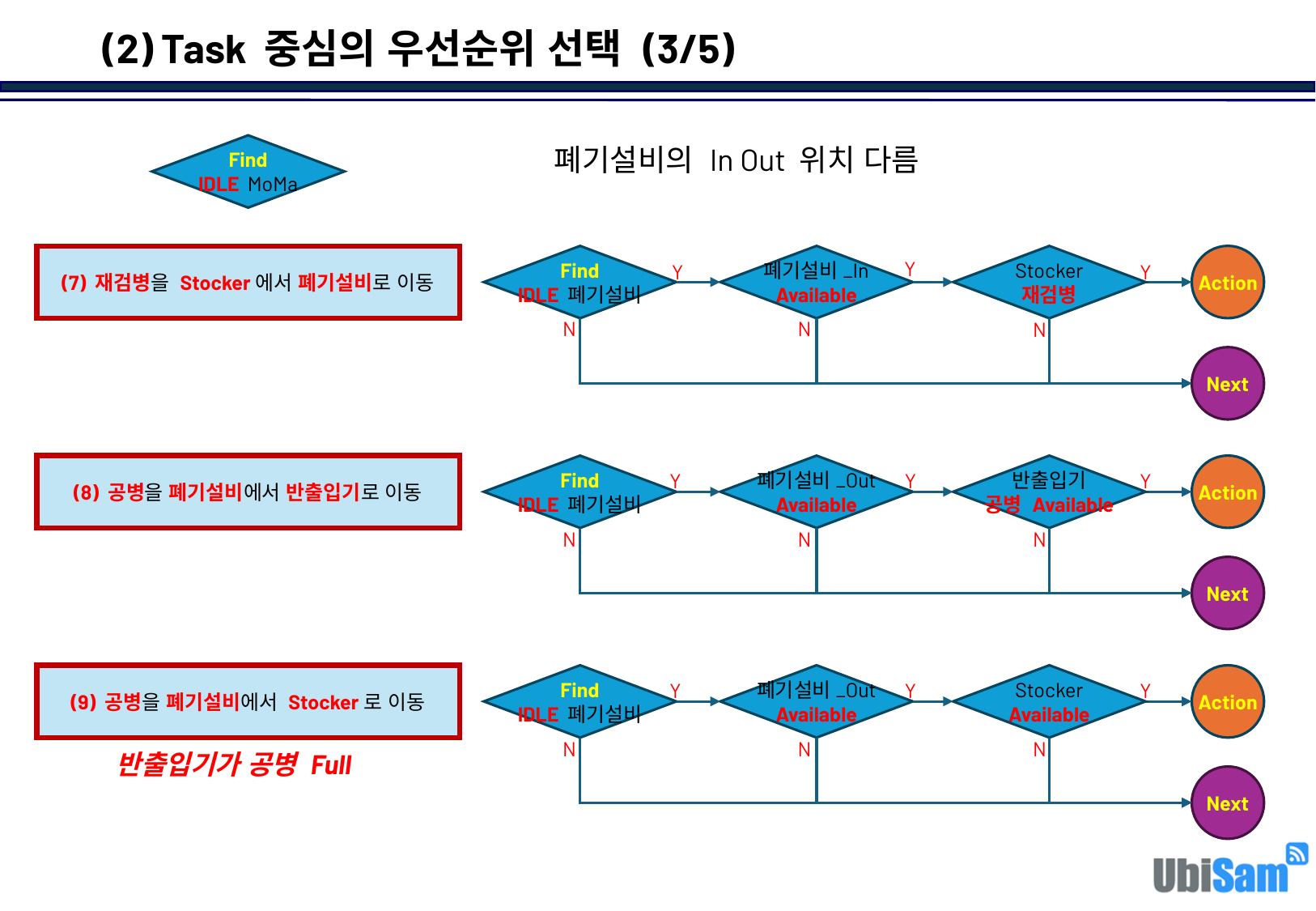

# (2) Task 중심의 우선순위 선택 (3/5)
Find
IDLE  MoMa
폐기설비의 In Out 위치 다름
Action
(7) 재검병을 Stocker에서 폐기설비로 이동
Find
IDLE 폐기설비
폐기설비_In
Available
Stocker
재검병
Y
Y
Y
N
N
N
Next
Action
(8) 공병을 폐기설비에서 반출입기로 이동
Find
IDLE 폐기설비
폐기설비_Out
Available
반출입기
공병 Available
Y
Y
Y
N
N
N
Next
(9) 공병을 폐기설비에서 Stocker로 이동
Action
Find
IDLE 폐기설비
폐기설비_Out
Available
Stocker
Available
Y
Y
Y
N
N
N
Next
반출입기가 공병 Full